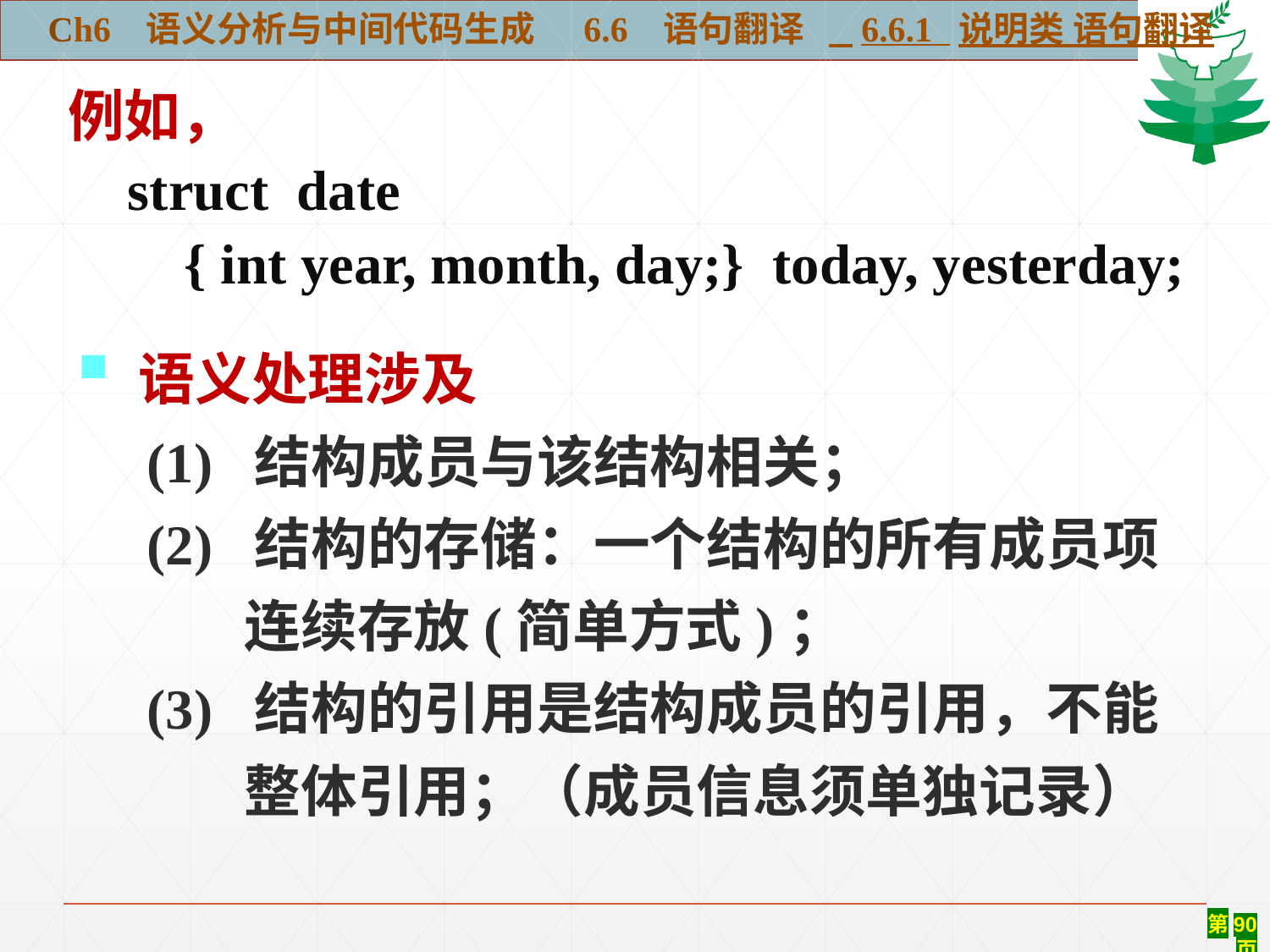

Ch6   语义分析与中间代码生成     6.6   语句翻译      6.6.1  说明类 语句翻译
  例如，
       struct  date
           { int year, month, day;}  today, yesterday;
 语义处理涉及
     (1)  结构成员与该结构相关；
     (2)  结构的存储：一个结构的所有成员项
            连续存放(简单方式)；
     (3)  结构的引用是结构成员的引用，不能
            整体引用；（成员信息须单独记录）